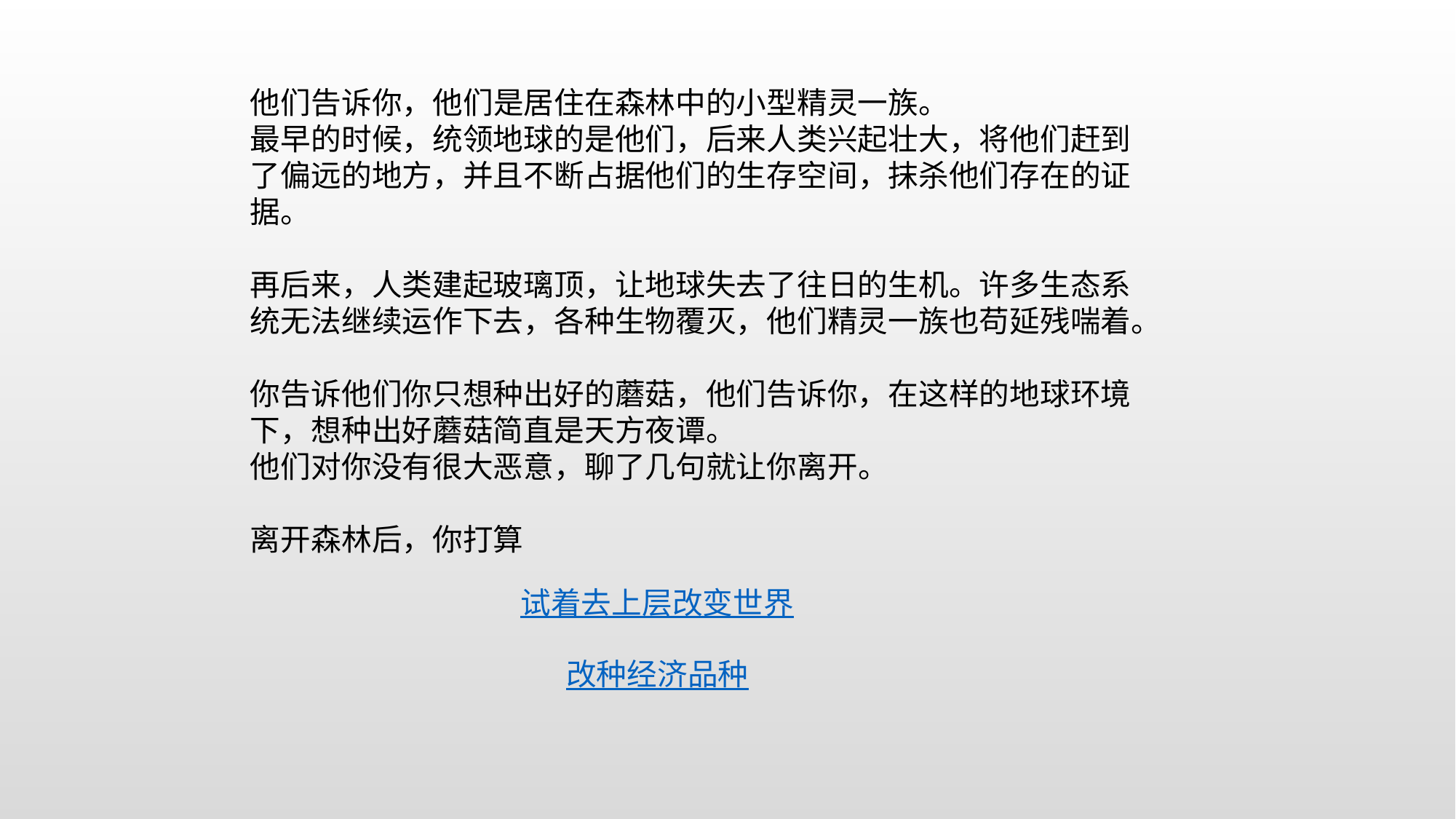

他们告诉你，他们是居住在森林中的小型精灵一族。
最早的时候，统领地球的是他们，后来人类兴起壮大，将他们赶到了偏远的地方，并且不断占据他们的生存空间，抹杀他们存在的证据。

再后来，人类建起玻璃顶，让地球失去了往日的生机。许多生态系统无法继续运作下去，各种生物覆灭，他们精灵一族也苟延残喘着。

你告诉他们你只想种出好的蘑菇，他们告诉你，在这样的地球环境下，想种出好蘑菇简直是天方夜谭。
他们对你没有很大恶意，聊了几句就让你离开。

离开森林后，你打算
试着去上层改变世界
改种经济品种